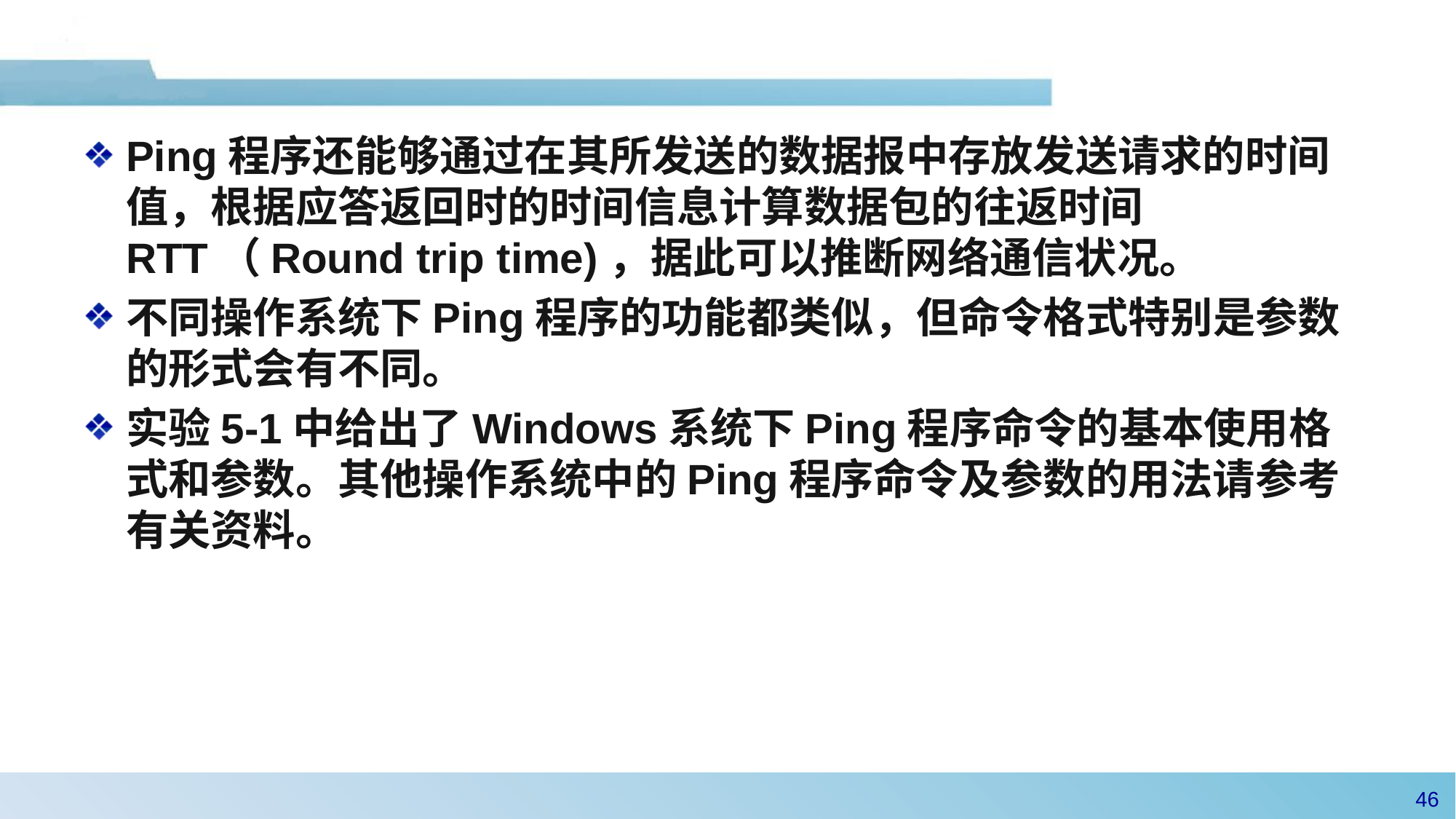

Ping程序还能够通过在其所发送的数据报中存放发送请求的时间值，根据应答返回时的时间信息计算数据包的往返时间RTT（Round trip time)，据此可以推断网络通信状况。
不同操作系统下Ping程序的功能都类似，但命令格式特别是参数的形式会有不同。
实验5-1中给出了Windows系统下Ping程序命令的基本使用格式和参数。其他操作系统中的Ping程序命令及参数的用法请参考有关资料。
46